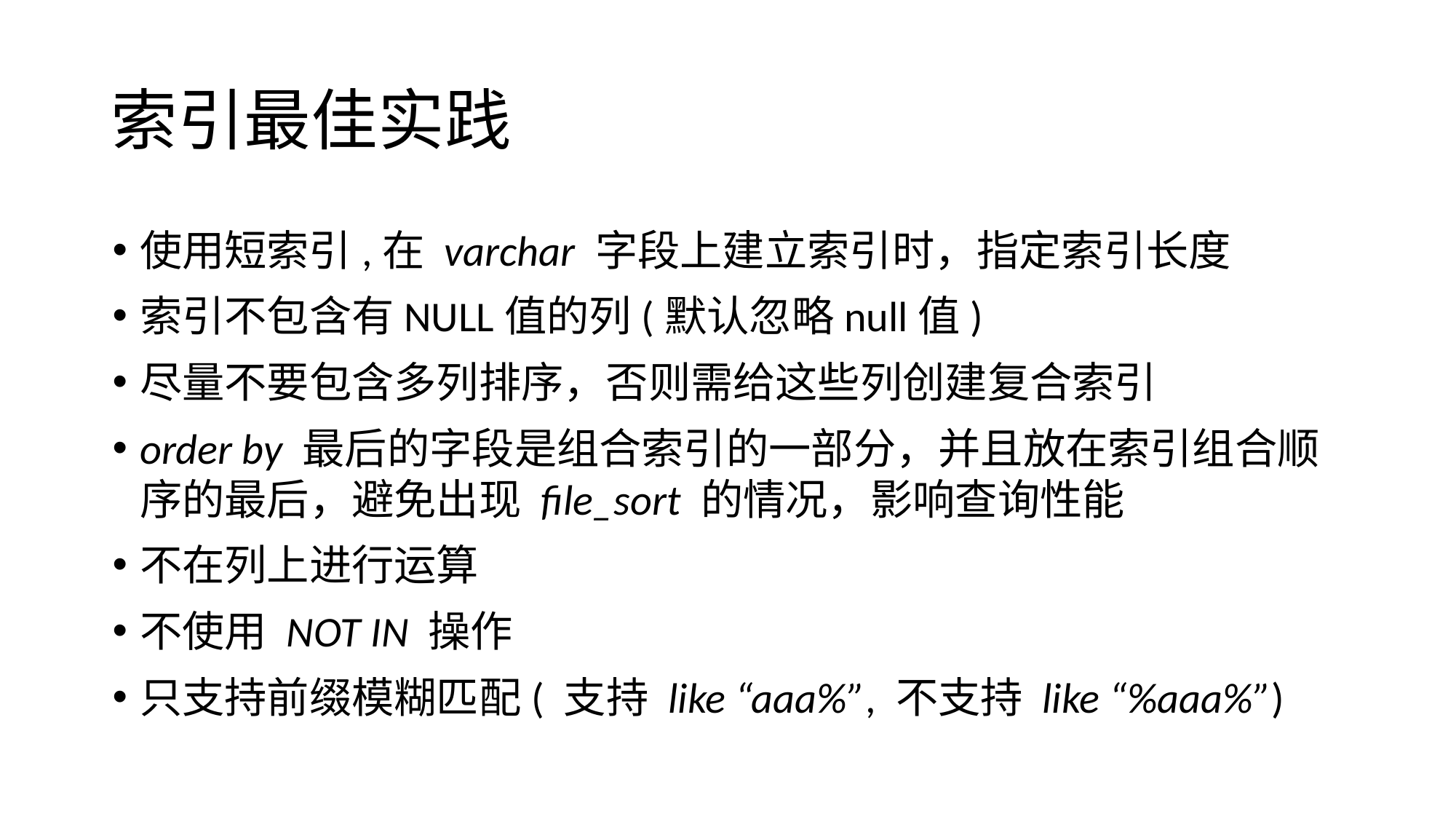

# 索引最佳实践
使用短索引,在 varchar 字段上建立索引时，指定索引长度
索引不包含有NULL值的列(默认忽略null值)
尽量不要包含多列排序，否则需给这些列创建复合索引
order by 最后的字段是组合索引的一部分，并且放在索引组合顺序的最后，避免出现 file_sort 的情况，影响查询性能
不在列上进行运算
不使用 NOT IN 操作
只支持前缀模糊匹配( 支持 like “aaa%”, 不支持 like “%aaa%”)